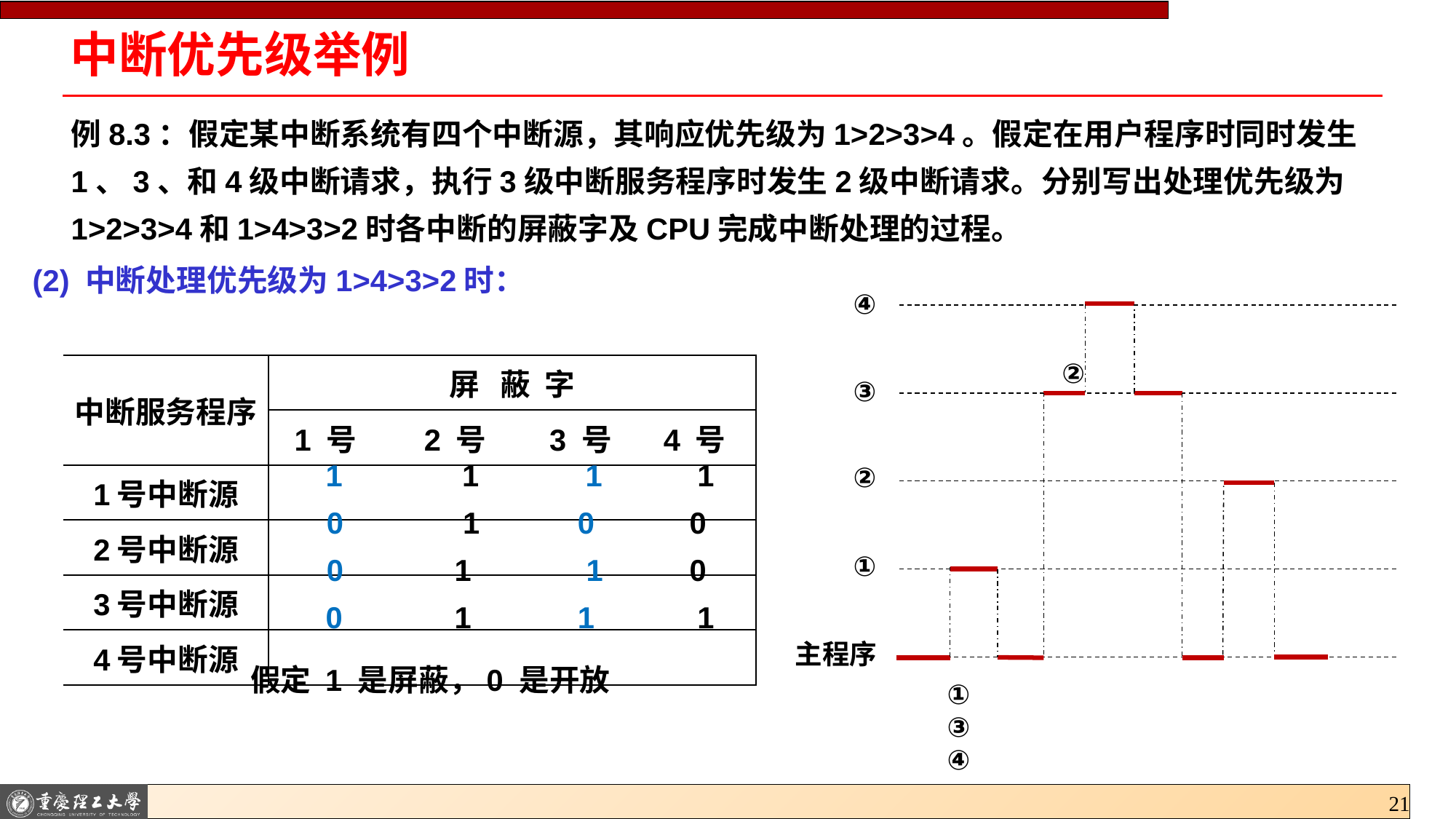

# 中断优先级举例
例8.3：假定某中断系统有四个中断源，其响应优先级为1>2>3>4。假定在用户程序时同时发生1、3、和4级中断请求，执行3级中断服务程序时发生2级中断请求。分别写出处理优先级为1>2>3>4和1>4>3>2时各中断的屏蔽字及CPU完成中断处理的过程。
 (2) 中断处理优先级为1>4>3>2时：
④
②
| 中断服务程序 | 屏 蔽 字 |  |  |  |
| --- | --- | --- | --- | --- |
|  | 1 号 | 2 号 | 3 号 | 4 号 |
| 1号中断源 |  |  |  |  |
| 2号中断源 |  |  |  |  |
| 3号中断源 |  |  |  |  |
| 4号中断源 |  |  |  |  |
③
②
1
1
1
1
0
1
0
0
①
0
1
1
0
0
1
1
1
主程序
假定 1 是屏蔽，0 是开放
①
③
④